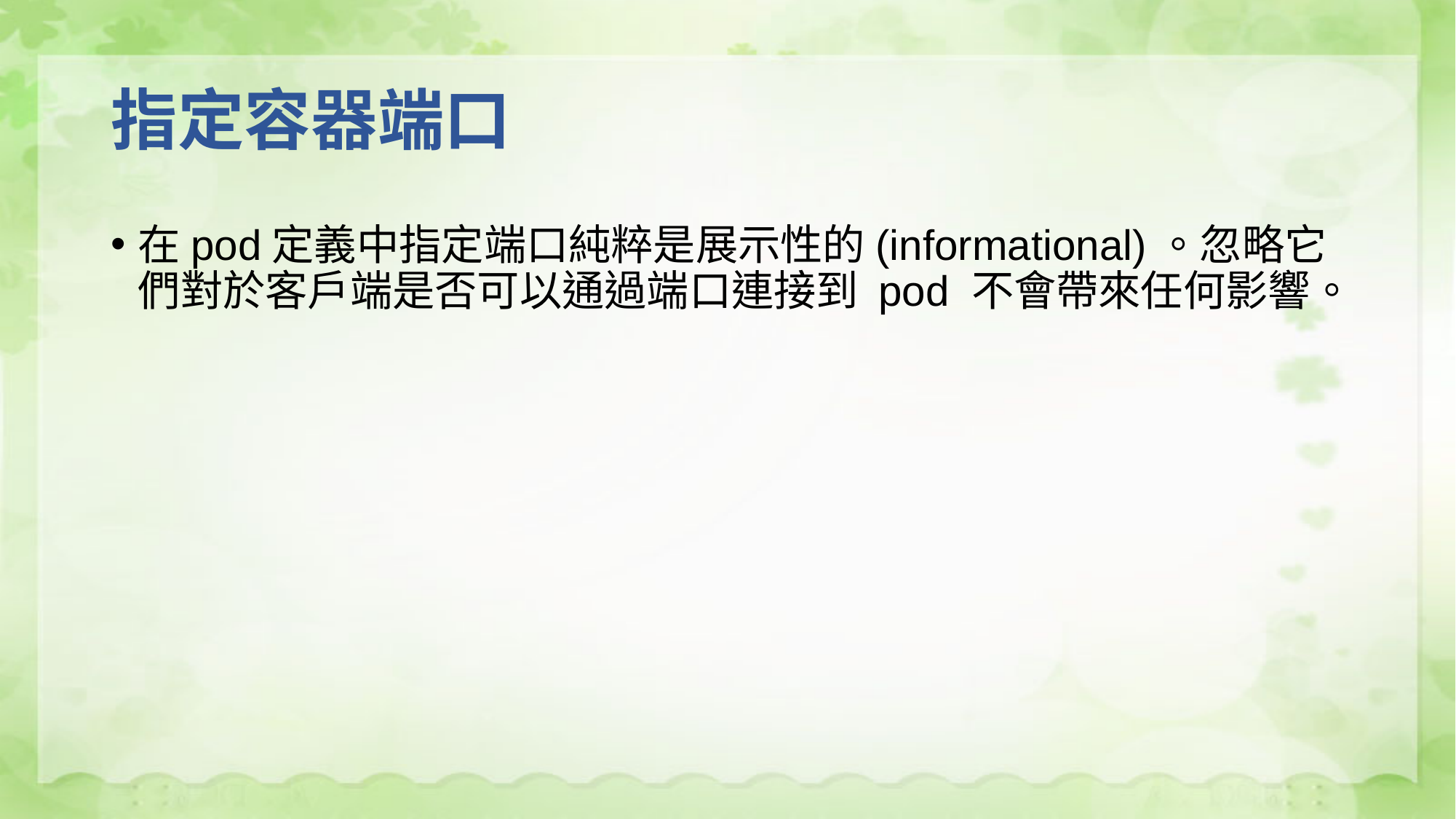

# 指定容器端口
在pod定義中指定端口純粹是展示性的(informational)。忽略它們對於客戶端是否可以通過端口連接到 pod 不會帶來任何影響。